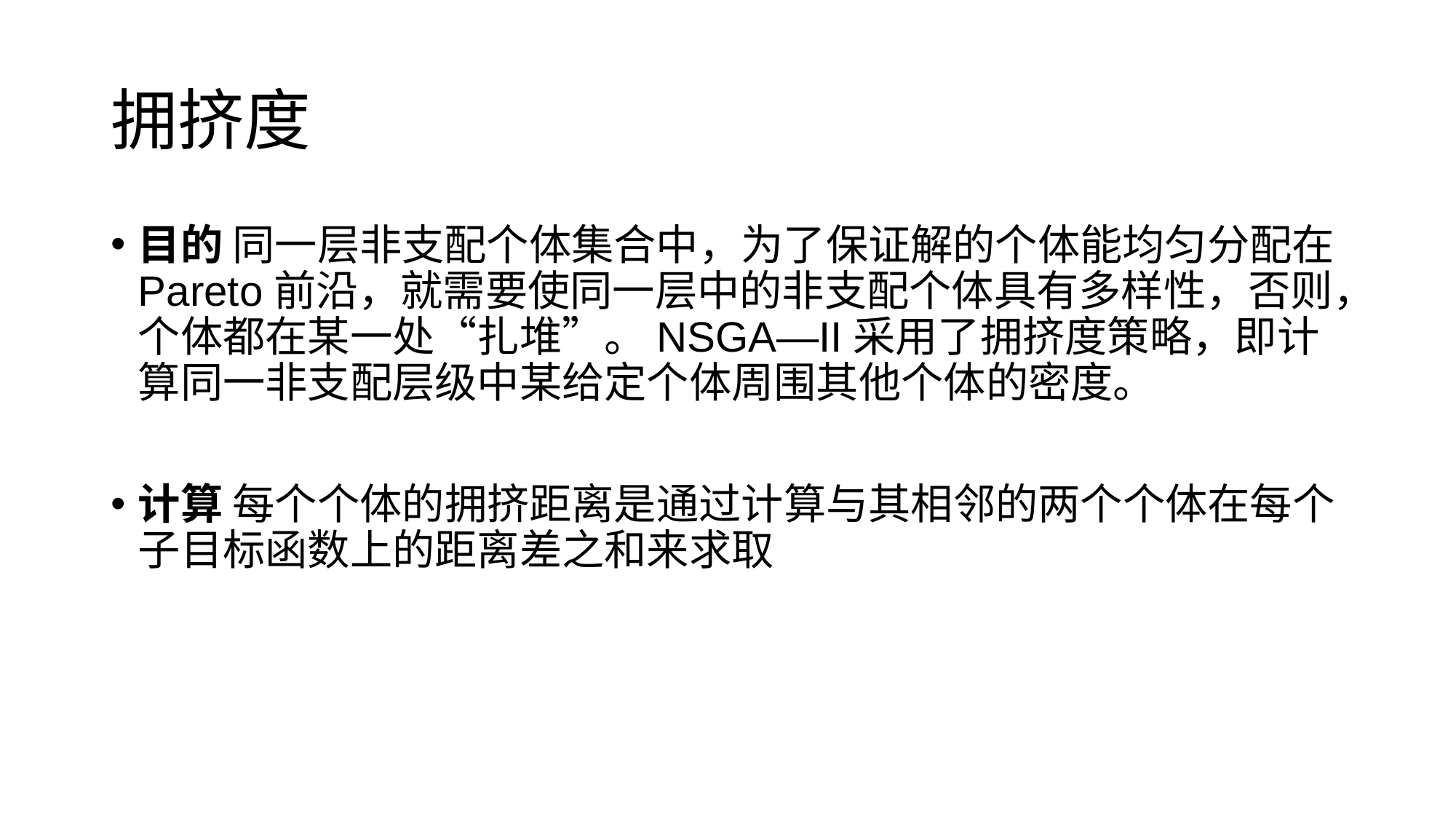

# 拥挤度
目的 同一层非支配个体集合中，为了保证解的个体能均匀分配在Pareto前沿，就需要使同一层中的非支配个体具有多样性，否则，个体都在某一处“扎堆”。NSGA—II采用了拥挤度策略，即计算同一非支配层级中某给定个体周围其他个体的密度。

计算 每个个体的拥挤距离是通过计算与其相邻的两个个体在每个子目标函数上的距离差之和来求取